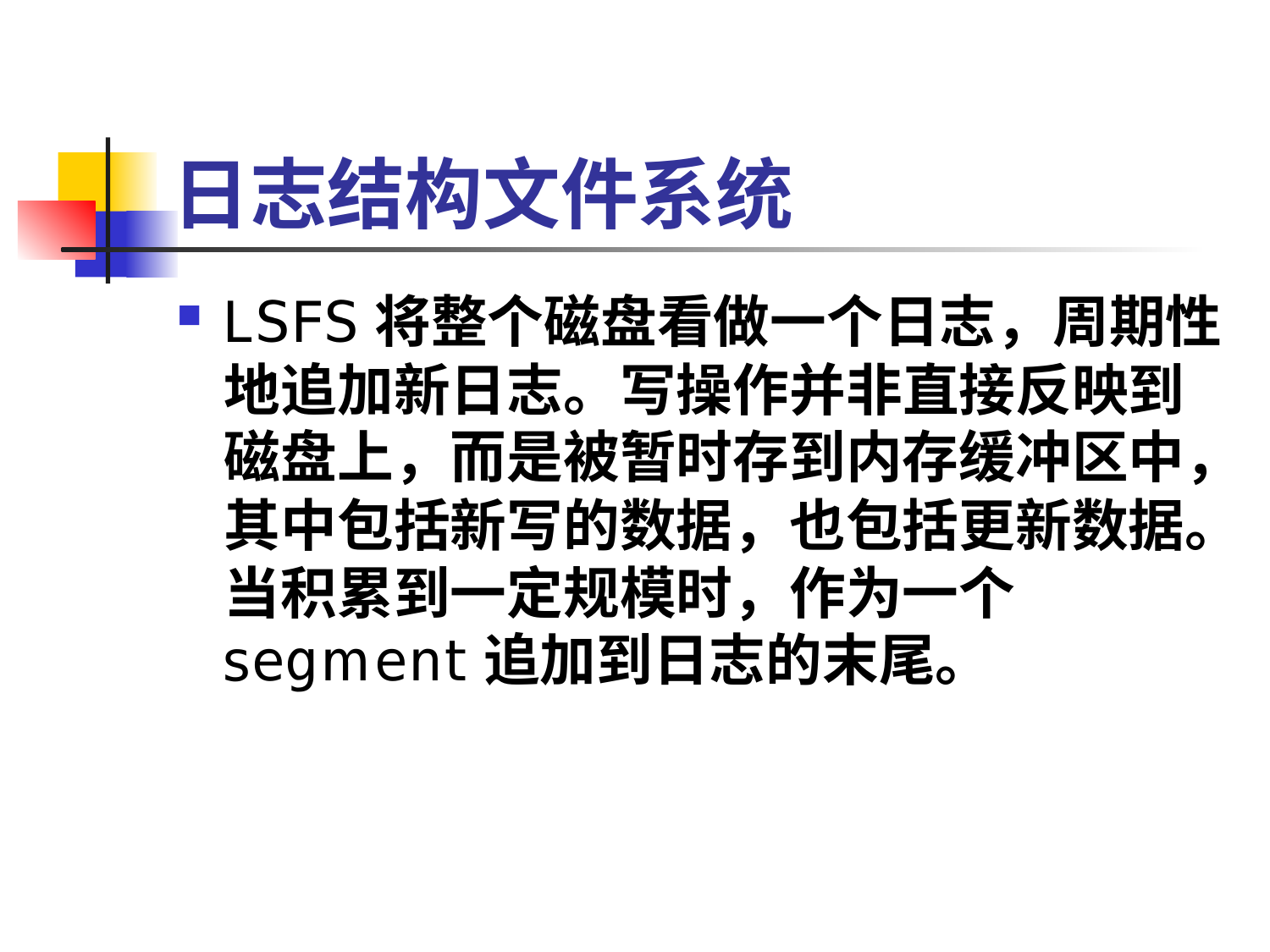

# 日志结构文件系统
LSFS将整个磁盘看做一个日志，周期性地追加新日志。写操作并非直接反映到磁盘上，而是被暂时存到内存缓冲区中，其中包括新写的数据，也包括更新数据。当积累到一定规模时，作为一个segment追加到日志的末尾。